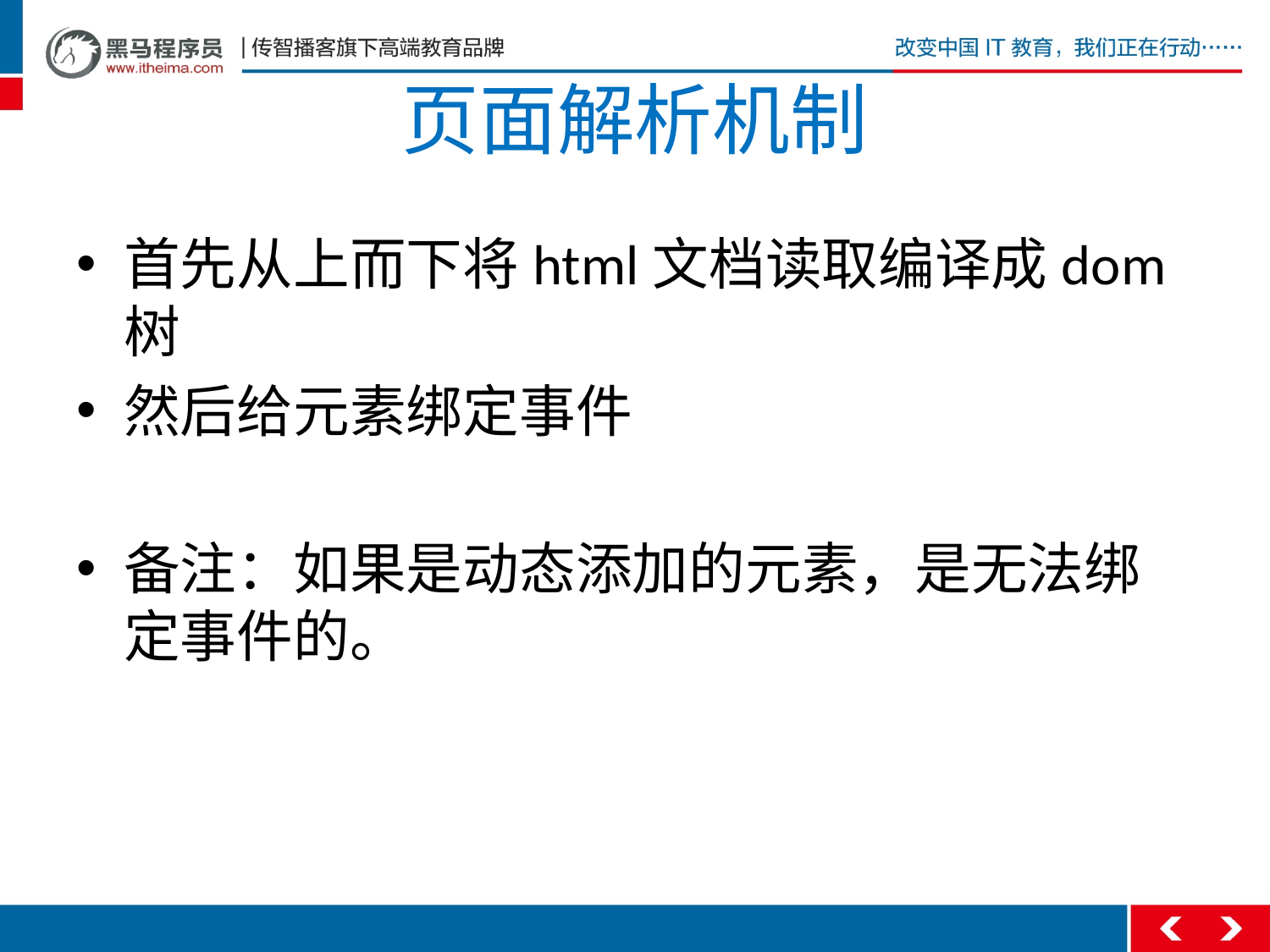

# 页面解析机制
首先从上而下将html文档读取编译成dom树
然后给元素绑定事件

备注：如果是动态添加的元素，是无法绑定事件的。